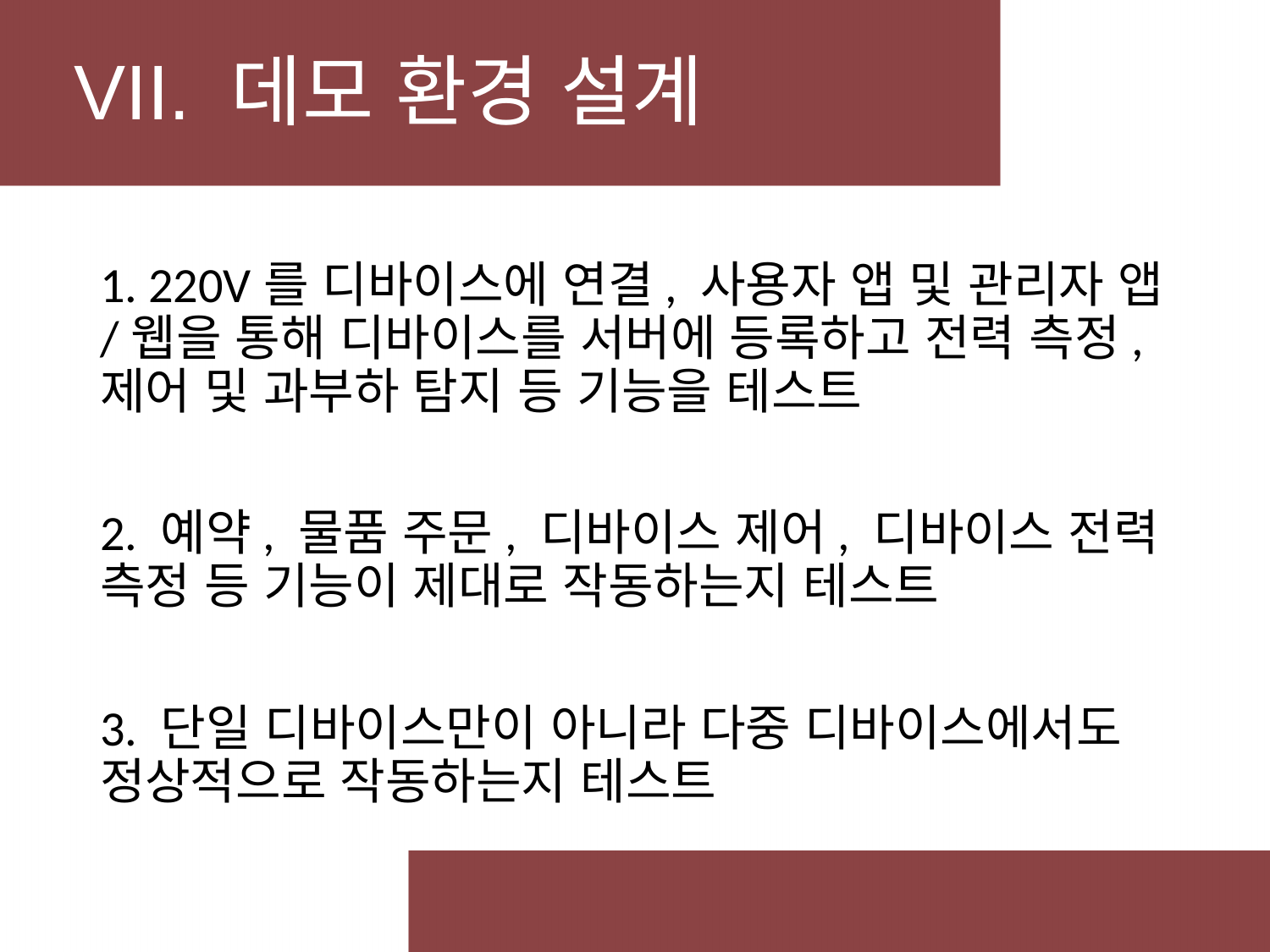

# VII. 데모 환경 설계
1. 220V를 디바이스에 연결, 사용자 앱 및 관리자 앱/웹을 통해 디바이스를 서버에 등록하고 전력 측정, 제어 및 과부하 탐지 등 기능을 테스트

2. 예약, 물품 주문, 디바이스 제어, 디바이스 전력 측정 등 기능이 제대로 작동하는지 테스트

3. 단일 디바이스만이 아니라 다중 디바이스에서도 정상적으로 작동하는지 테스트